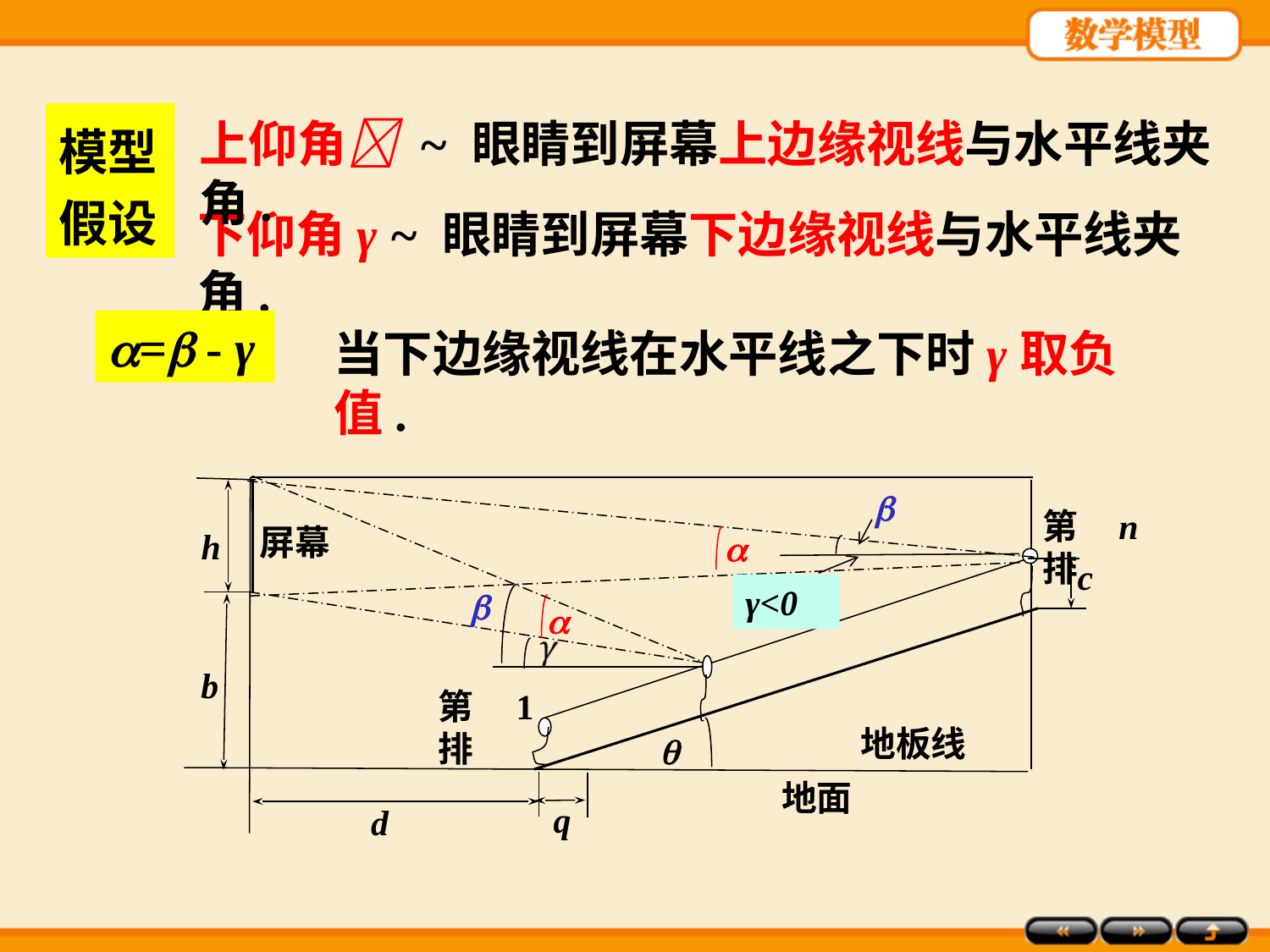

模型假设
上仰角β ~ 眼睛到屏幕上边缘视线与水平线夹角.
下仰角γ ~ 眼睛到屏幕下边缘视线与水平线夹角.
α=β - γ
当下边缘视线在水平线之下时γ取负值.
第n排
屏幕
h

c

β

α

b

第1排
地板线

θ

地面
q
d
β
α

γ<0